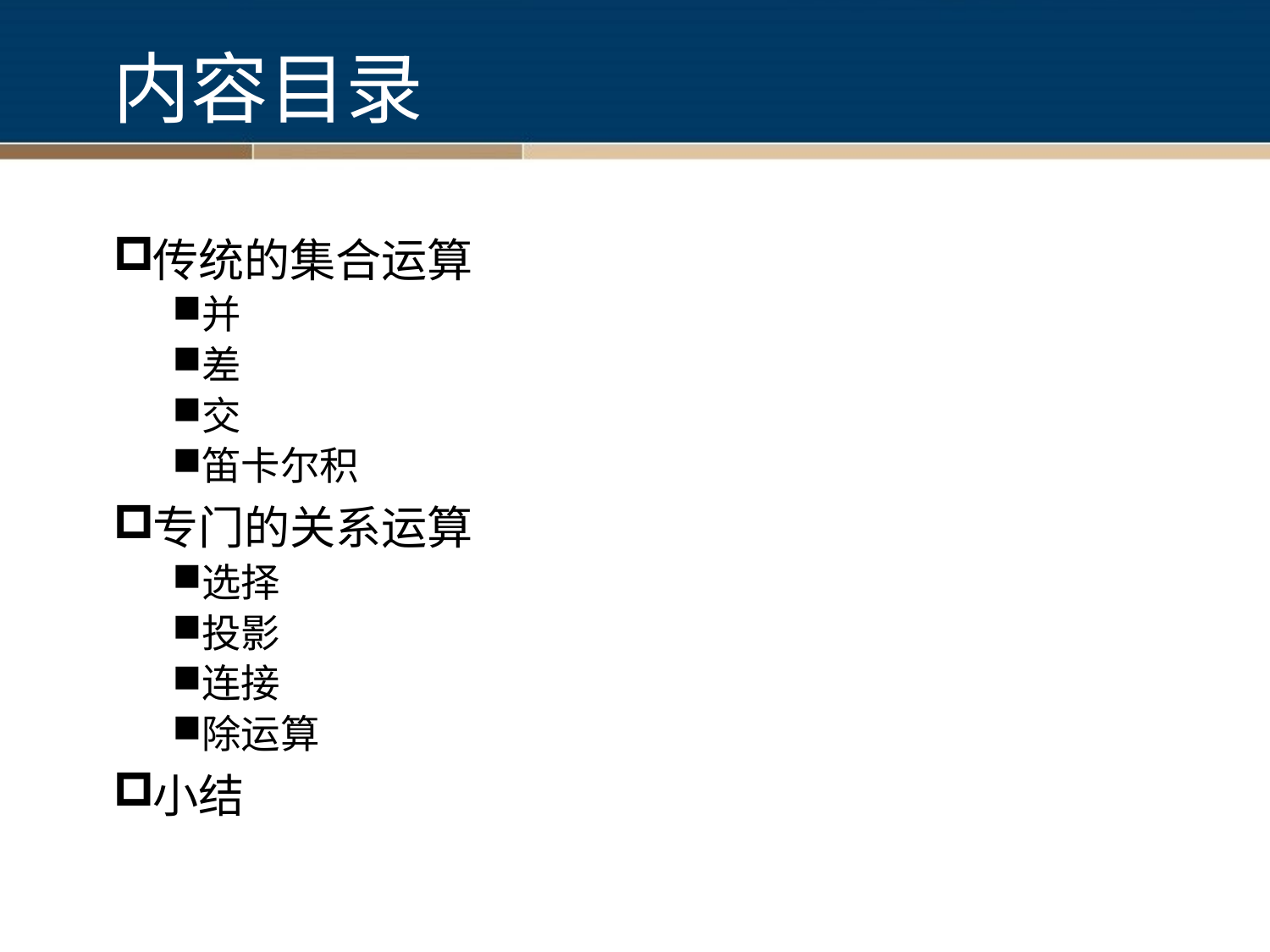

# 内容目录
传统的集合运算
并
差
交
笛卡尔积
专门的关系运算
选择
投影
连接
除运算
小结